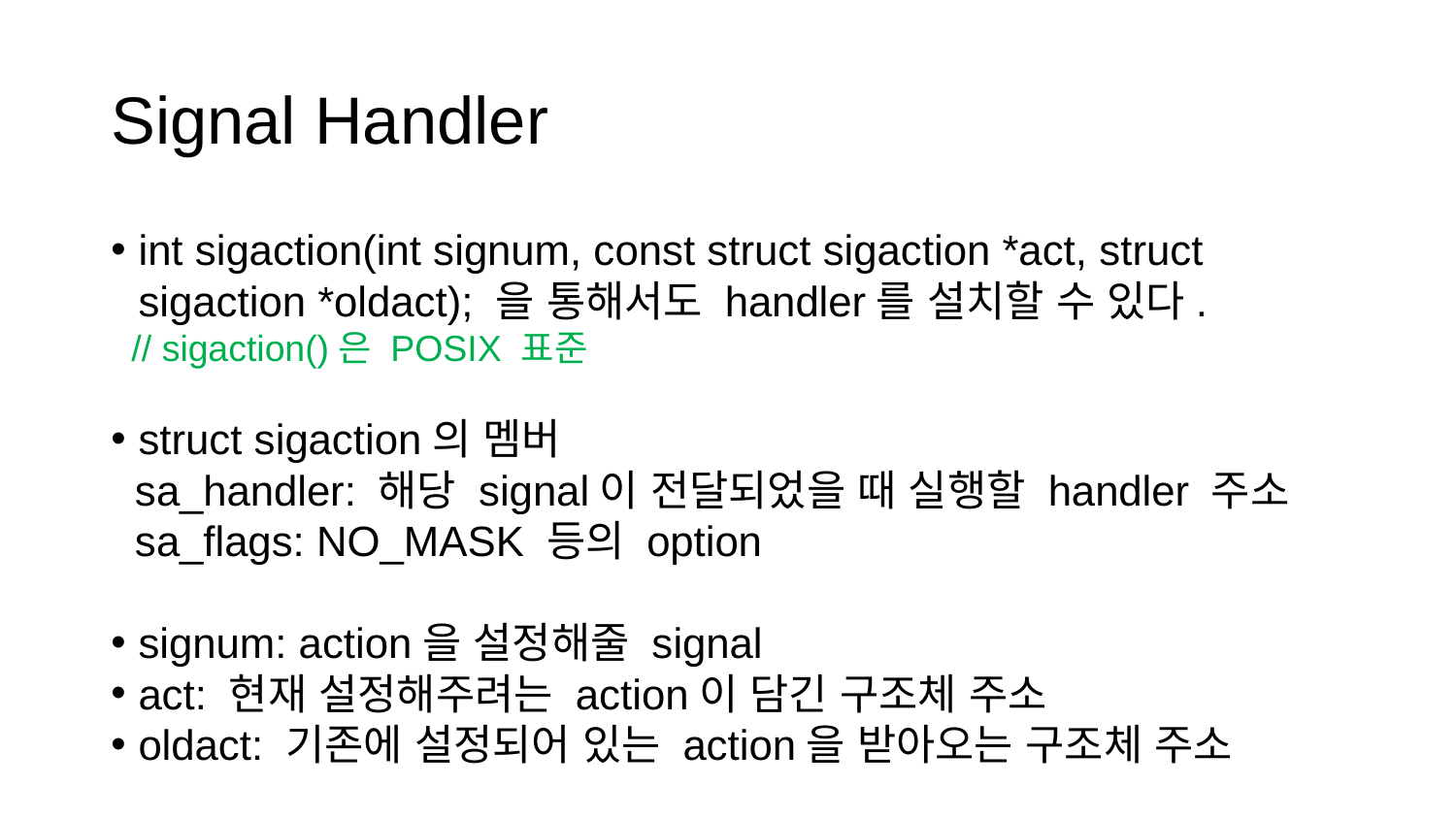

Signal Handler
int sigaction(int signum, const struct sigaction *act, struct sigaction *oldact); 을 통해서도 handler를 설치할 수 있다.
  // sigaction()은 POSIX 표준

struct sigaction의 멤버
  sa_handler: 해당 signal이 전달되었을 때 실행할 handler 주소
  sa_flags: NO_MASK 등의 option

signum: action을 설정해줄 signal
act: 현재 설정해주려는 action이 담긴 구조체 주소
oldact: 기존에 설정되어 있는 action을 받아오는 구조체 주소